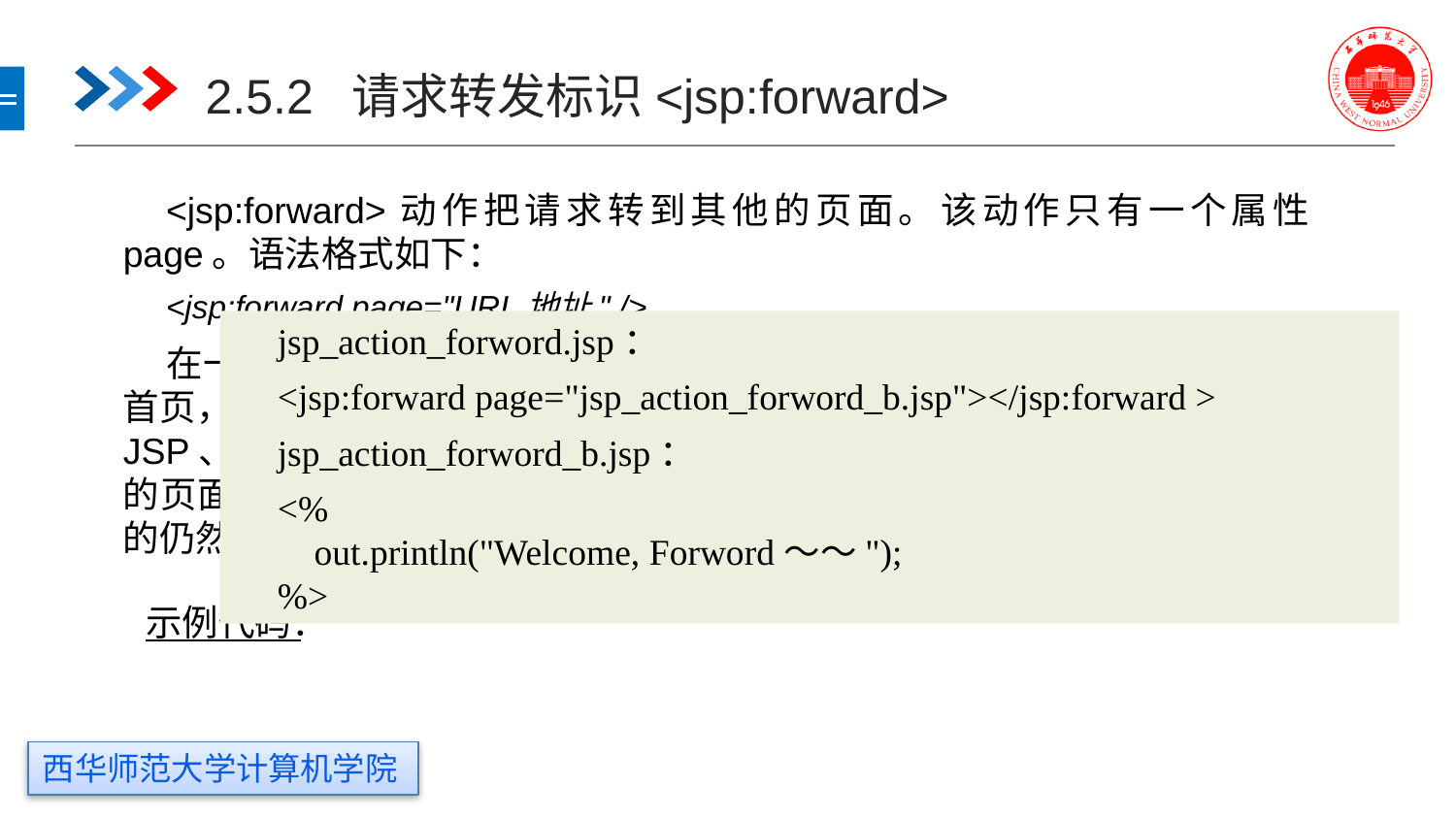

# 2.5.2  请求转发标识<jsp:forward>
<jsp:forward>动作把请求转到其他的页面。该动作只有一个属性page。语法格式如下：
<jsp:forward page="URL地址" />
在一些需要输入用户密码的网站，登录之后都会有跳转到欢迎页面或者首页，<jsp:forward>动作标记就可以实现页面的跳转，将请求转到另一个JSP、HTML或相关的资源文件中。当<jsp:forward>动作被执行后，当前的页面将不再被执行，而是去执行指定的页面，用户此时在地址栏中看到的仍然是当前网页的地址，而内容却已经是转向的目标页面了。
jsp_action_forword.jsp：
<jsp:forward page="jsp_action_forword_b.jsp"></jsp:forward >
jsp_action_forword_b.jsp：
<%
    out.println("Welcome, Forword～～");
%>
示例代码：